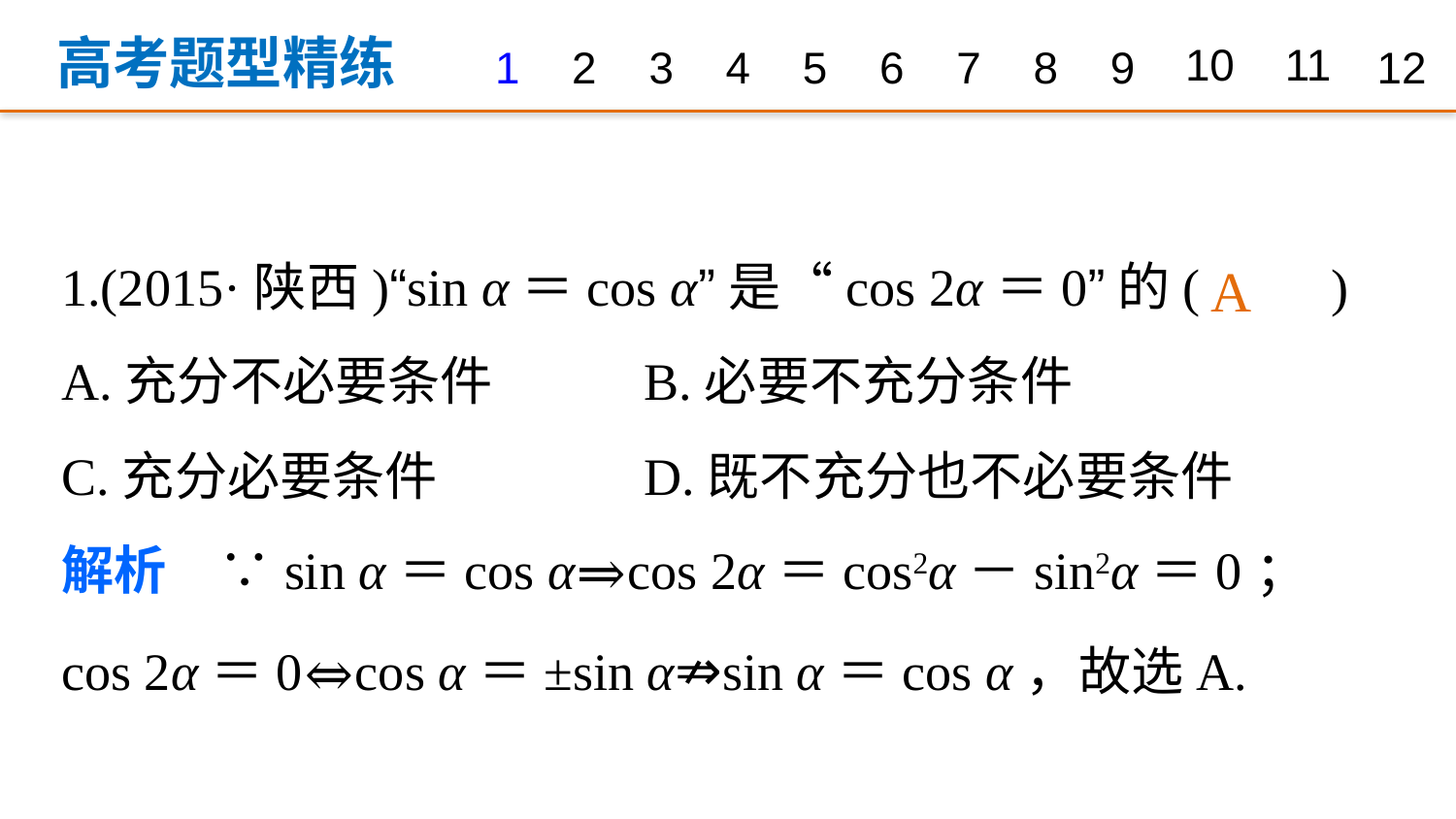

高考题型精练
1
2
3
4
5
6
7
8
9
10
11
12
1.(2015·陕西)“sin α＝cos α”是“cos 2α＝0”的(　　)
A.充分不必要条件  	B.必要不充分条件
C.充分必要条件  		D.既不充分也不必要条件
解析　∵sin α＝cos α⇒cos 2α＝cos2α－sin2α＝0；
cos 2α＝0⇔cos α＝±sin α⇏sin α＝cos α，故选A.
A